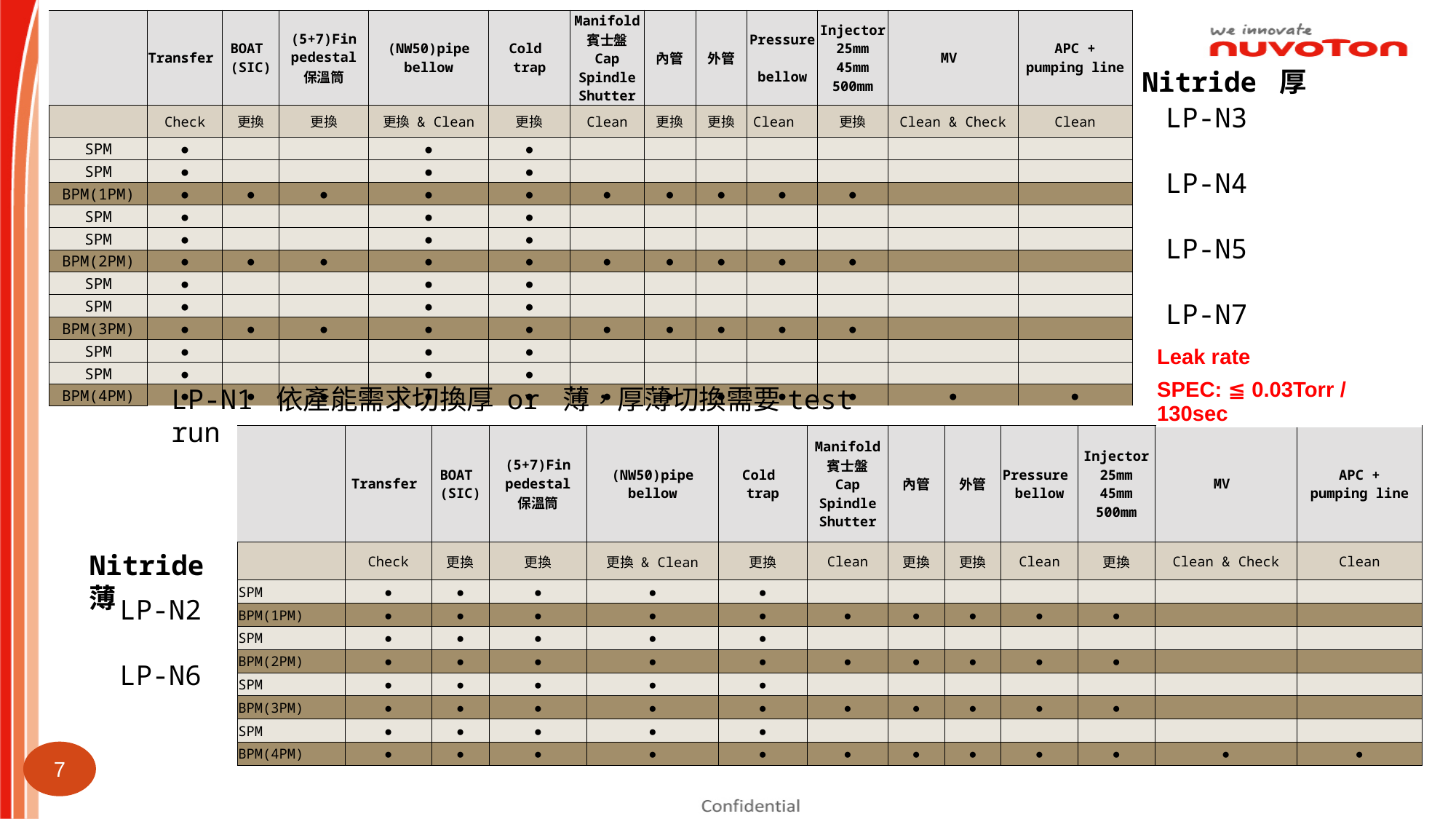

|  | Transfer | BOAT (SIC) | (5+7)Fin pedestal 保溫筒 | (NW50)pipe bellow | Cold trap | Manifold 賓士盤 Cap Spindle Shutter | 內管 | 外管 | Pressure bellow | Injector 25mm 45mm 500mm | MV | APC + pumping line |
| --- | --- | --- | --- | --- | --- | --- | --- | --- | --- | --- | --- | --- |
|  | Check | 更換 | 更換 | 更換 & Clean | 更換 | Clean | 更換 | 更換 | Clean | 更換 | Clean & Check | Clean |
| SPM | ● |  |  | ● | ● |  |  |  |  |  |  |  |
| SPM | ● |  |  | ● | ● |  |  |  |  |  |  |  |
| BPM(1PM) | ● | ● | ● | ● | ● | ● | ● | ● | ● | ● |  |  |
| SPM | ● |  |  | ● | ● |  |  |  |  |  |  |  |
| SPM | ● |  |  | ● | ● |  |  |  |  |  |  |  |
| BPM(2PM) | ● | ● | ● | ● | ● | ● | ● | ● | ● | ● |  |  |
| SPM | ● |  |  | ● | ● |  |  |  |  |  |  |  |
| SPM | ● |  |  | ● | ● |  |  |  |  |  |  |  |
| BPM(3PM) | ● | ● | ● | ● | ● | ● | ● | ● | ● | ● |  |  |
| SPM | ● |  |  | ● | ● |  |  |  |  |  |  |  |
| SPM | ● |  |  | ● | ● |  |  |  |  |  |  |  |
| BPM(4PM) | ● | ● | ● | ● | ● | ● | ● | ● | ● | ● | ● | ● |
Nitride 厚
LP-N3
LP-N4
LP-N5
LP-N7
| Leak rate |
| --- |
| SPEC: ≦ 0.03Torr / 130sec |
LP-N1 依產能需求切換厚 or 薄，厚薄切換需要test run
|  | Transfer | BOAT (SIC) | (5+7)Fin pedestal 保溫筒 | (NW50)pipe bellow | Cold trap | Manifold 賓士盤 Cap Spindle Shutter | 內管 | 外管 | Pressure bellow | Injector 25mm 45mm 500mm | MV | APC + pumping line |
| --- | --- | --- | --- | --- | --- | --- | --- | --- | --- | --- | --- | --- |
|  | Check | 更換 | 更換 | 更換 & Clean | 更換 | Clean | 更換 | 更換 | Clean | 更換 | Clean & Check | Clean |
| SPM | ● | ● | ● | ● | ● |  |  |  |  |  |  |  |
| BPM(1PM) | ● | ● | ● | ● | ● | ● | ● | ● | ● | ● |  |  |
| SPM | ● | ● | ● | ● | ● |  |  |  |  |  |  |  |
| BPM(2PM) | ● | ● | ● | ● | ● | ● | ● | ● | ● | ● |  |  |
| SPM | ● | ● | ● | ● | ● |  |  |  |  |  |  |  |
| BPM(3PM) | ● | ● | ● | ● | ● | ● | ● | ● | ● | ● |  |  |
| SPM | ● | ● | ● | ● | ● |  |  |  |  |  |  |  |
| BPM(4PM) | ● | ● | ● | ● | ● | ● | ● | ● | ● | ● | ● | ● |
Nitride 薄
LP-N2
LP-N6
7